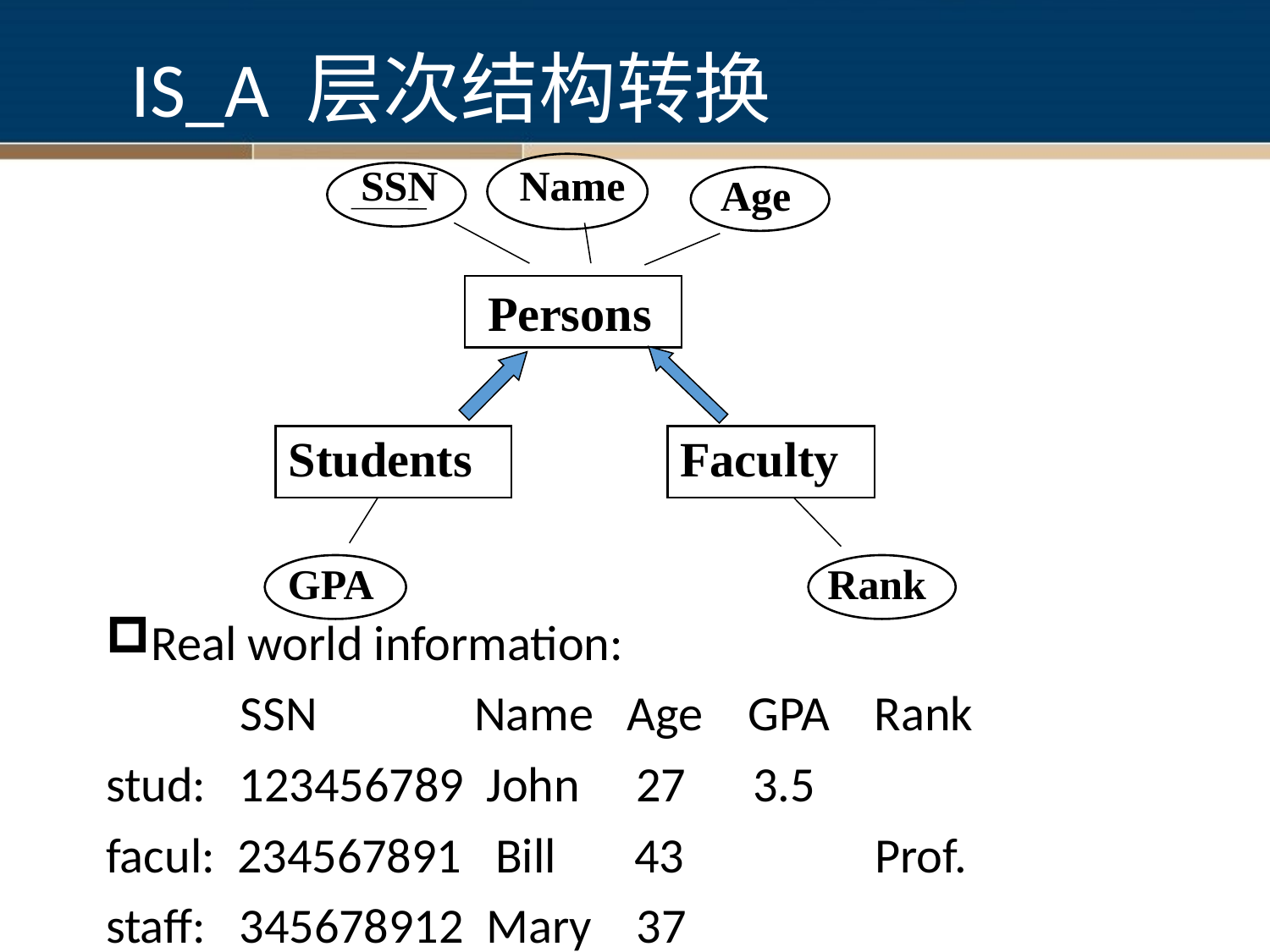

# IS_A 层次结构转换
SSN
Name

Age

Persons

Students
Faculty

GPA
Rank

Real world information:
            SSN              Name   Age    GPA    Rank
stud:   123456789  John     27      3.5
facul:  234567891   Bill       43                 Prof.
staff:   345678912  Mary    37